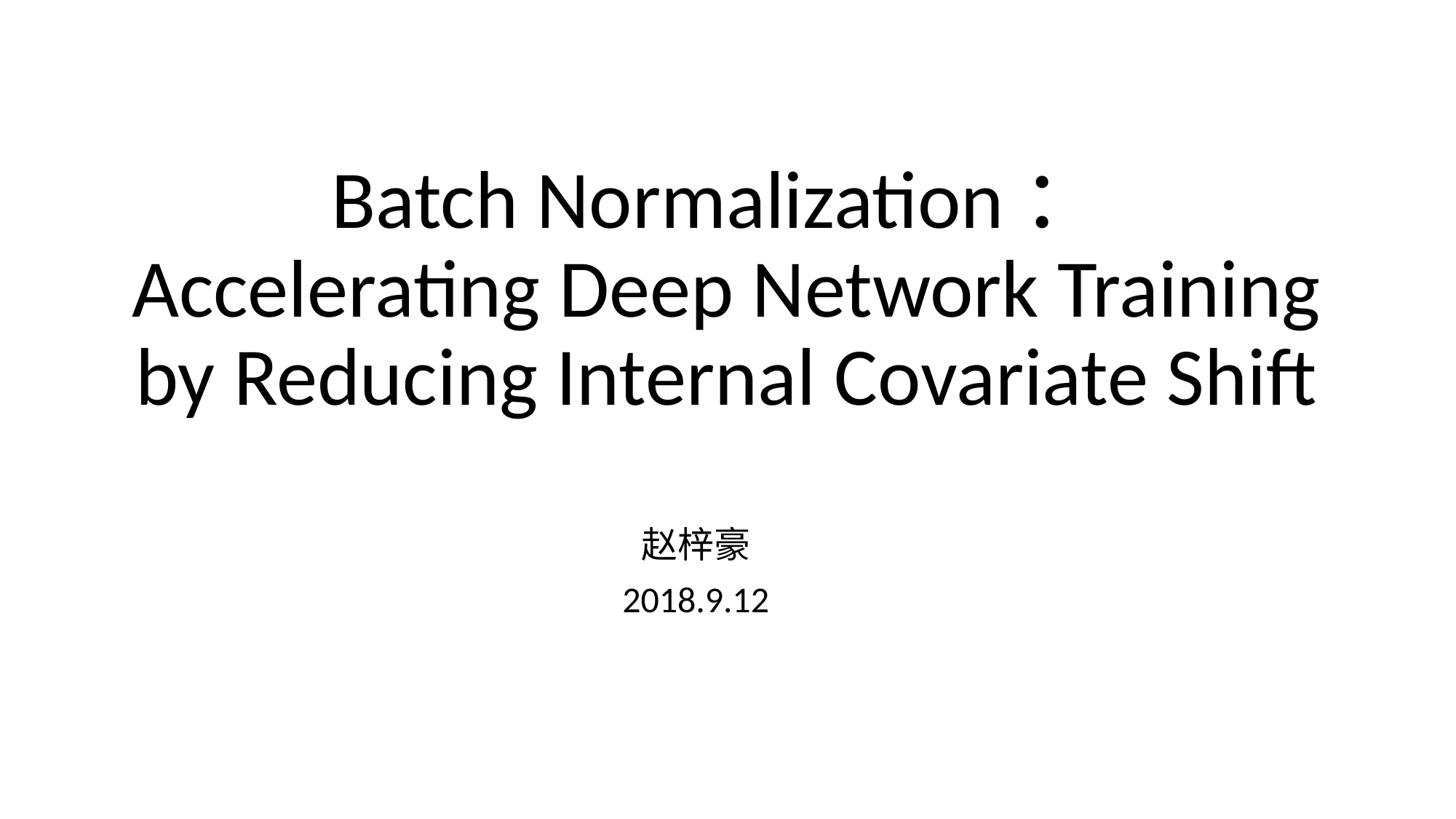

# Batch Normalization：Accelerating Deep Network Training by Reducing Internal Covariate Shift
赵梓豪
2018.9.12